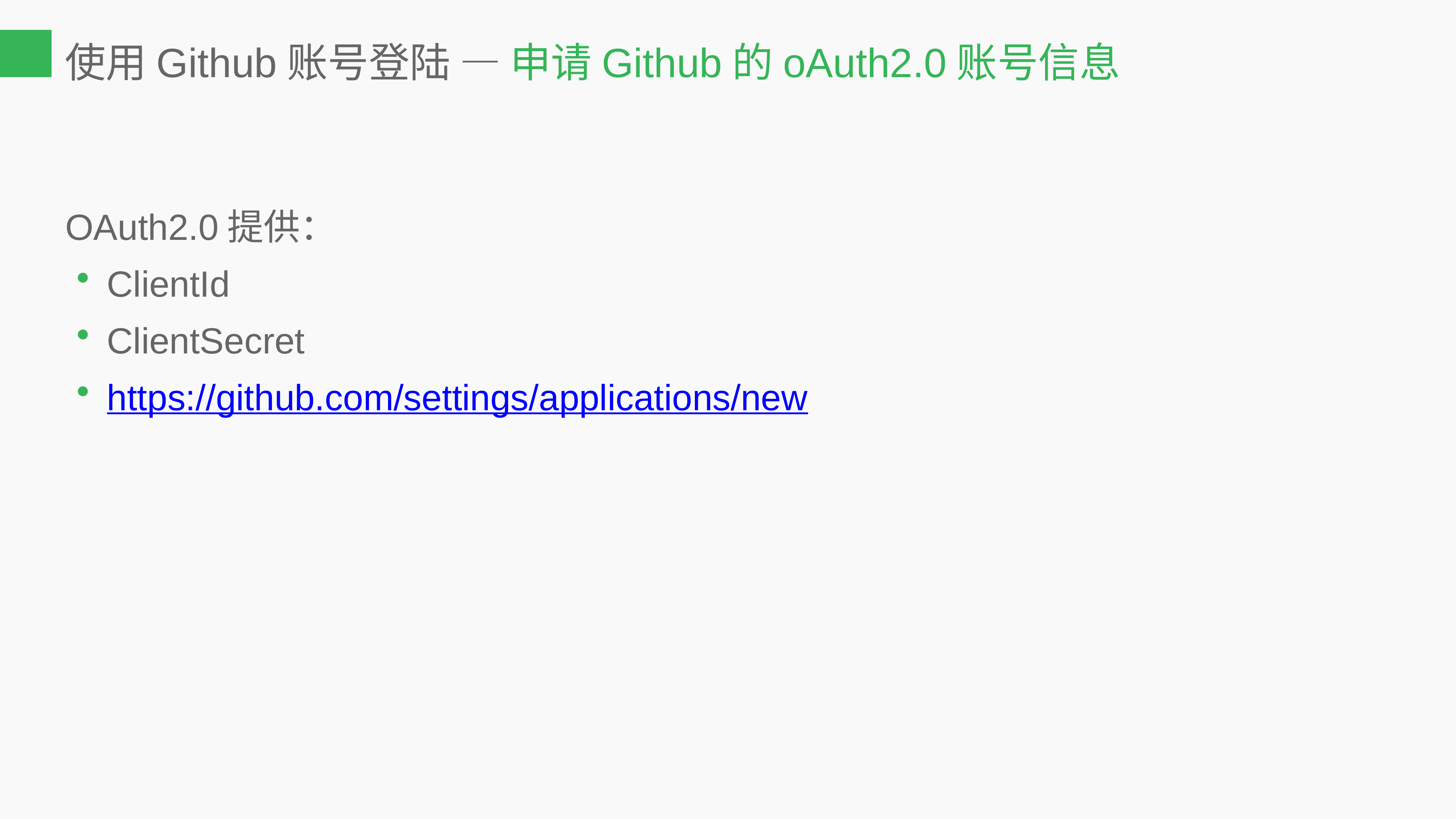

使用Github账号登陆 — 申请Github的oAuth2.0账号信息
OAuth2.0提供：
ClientId
ClientSecret
https://github.com/settings/applications/new